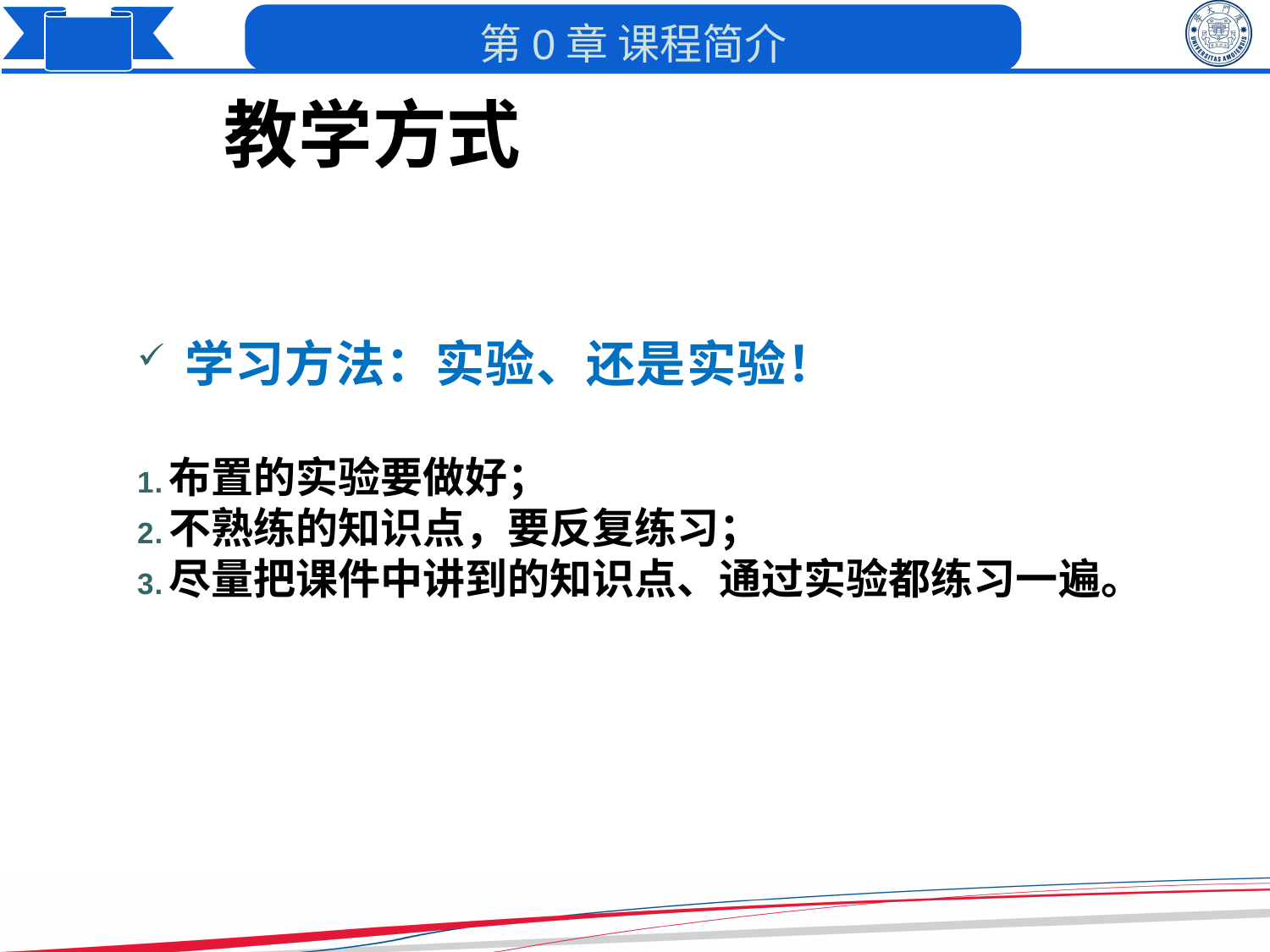

# 教学方式
学习方法：实验、还是实验！

布置的实验要做好；
不熟练的知识点，要反复练习；
尽量把课件中讲到的知识点、通过实验都练习一遍。